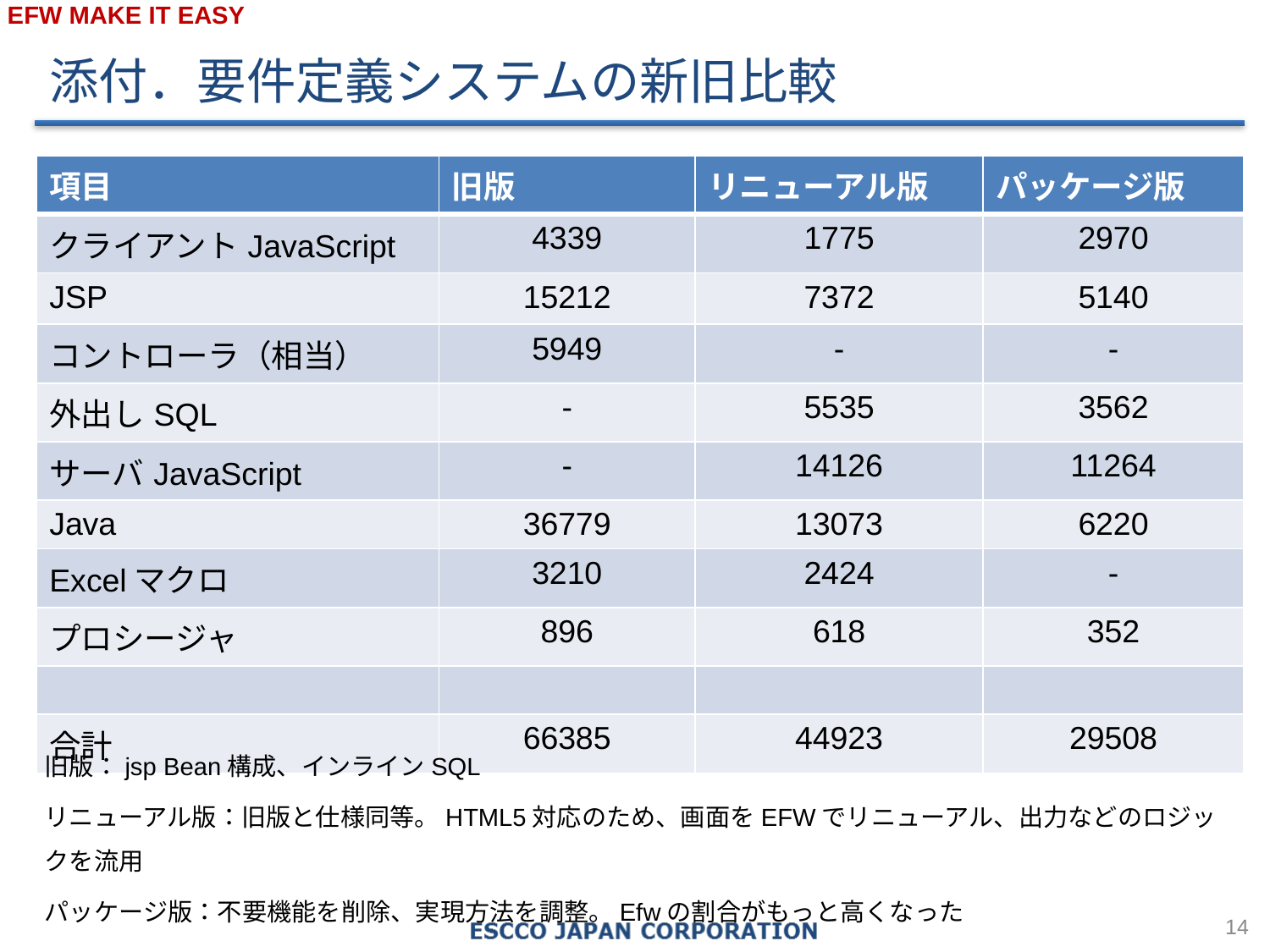

添付．要件定義システムの新旧比較
| 項目 | 旧版 | リニューアル版 | パッケージ版 |
| --- | --- | --- | --- |
| クライアントJavaScript | 4339 | 1775 | 2970 |
| JSP | 15212 | 7372 | 5140 |
| コントローラ（相当） | 5949 | - | - |
| 外出しSQL | - | 5535 | 3562 |
| サーバJavaScript | - | 14126 | 11264 |
| Java | 36779 | 13073 | 6220 |
| Excelマクロ | 3210 | 2424 | - |
| プロシージャ | 896 | 618 | 352 |
|  |  |  |  |
| 合計 | 66385 | 44923 | 29508 |
旧版：jsp Bean構成、インラインSQL
リニューアル版：旧版と仕様同等。HTML5対応のため、画面をEFWでリニューアル、出力などのロジックを流用
パッケージ版：不要機能を削除、実現方法を調整。Efwの割合がもっと高くなった
14